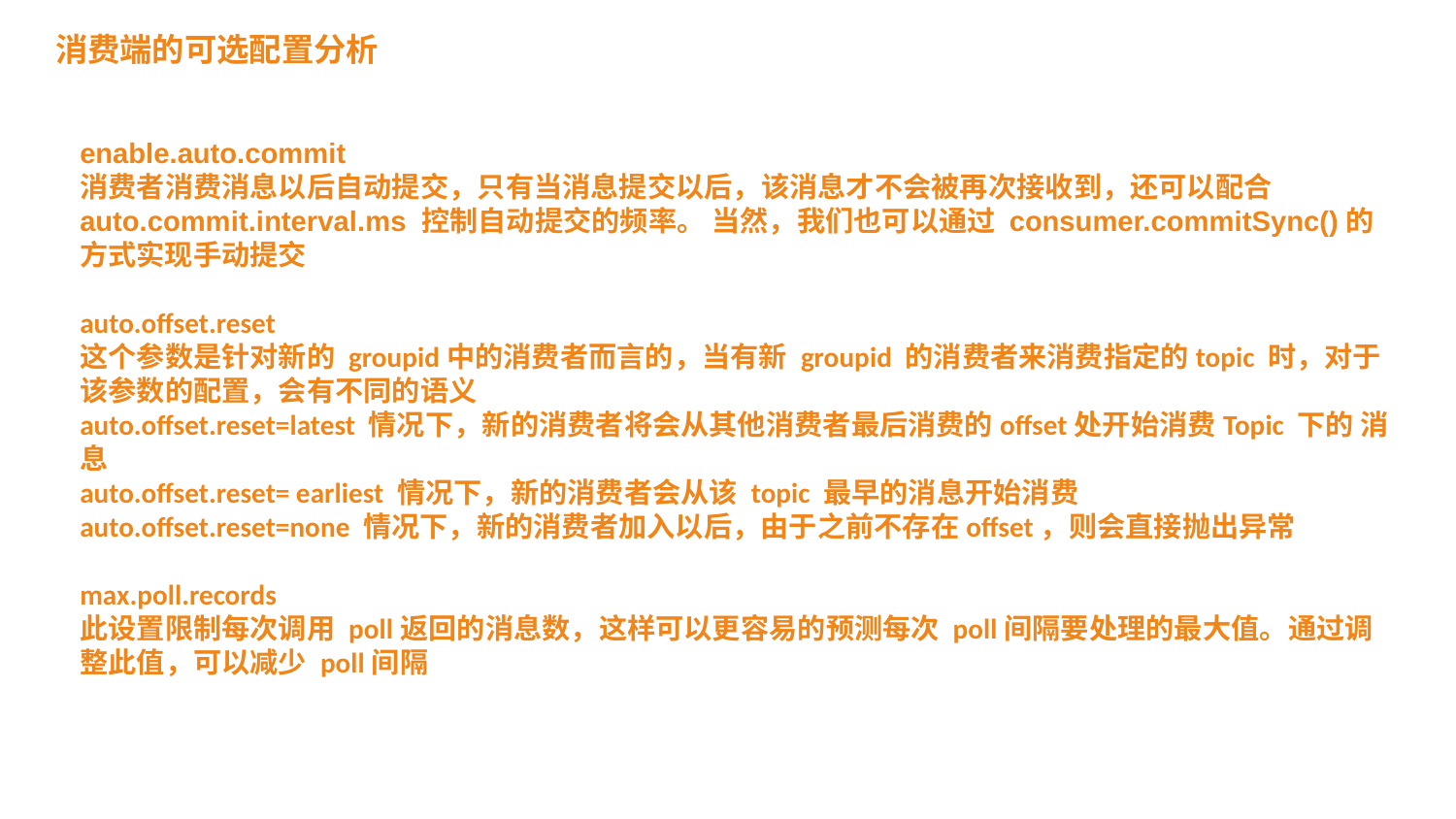

消费端的可选配置分析
enable.auto.commit
消费者消费消息以后自动提交，只有当消息提交以后，该消息才不会被再次接收到，还可以配合 auto.commit.interval.ms 控制自动提交的频率。 当然，我们也可以通过 consumer.commitSync()的方式实现手动提交

auto.offset.reset
这个参数是针对新的 groupid中的消费者而言的，当有新 groupid 的消费者来消费指定的topic 时，对于该参数的配置，会有不同的语义
auto.offset.reset=latest 情况下，新的消费者将会从其他消费者最后消费的offset处开始消费Topic 下的 消息
auto.offset.reset= earliest 情况下，新的消费者会从该 topic 最早的消息开始消费
auto.offset.reset=none 情况下，新的消费者加入以后，由于之前不存在offset，则会直接抛出异常

max.poll.records
此设置限制每次调用 poll返回的消息数，这样可以更容易的预测每次 poll间隔要处理的最大值。通过调整此值，可以减少 poll间隔